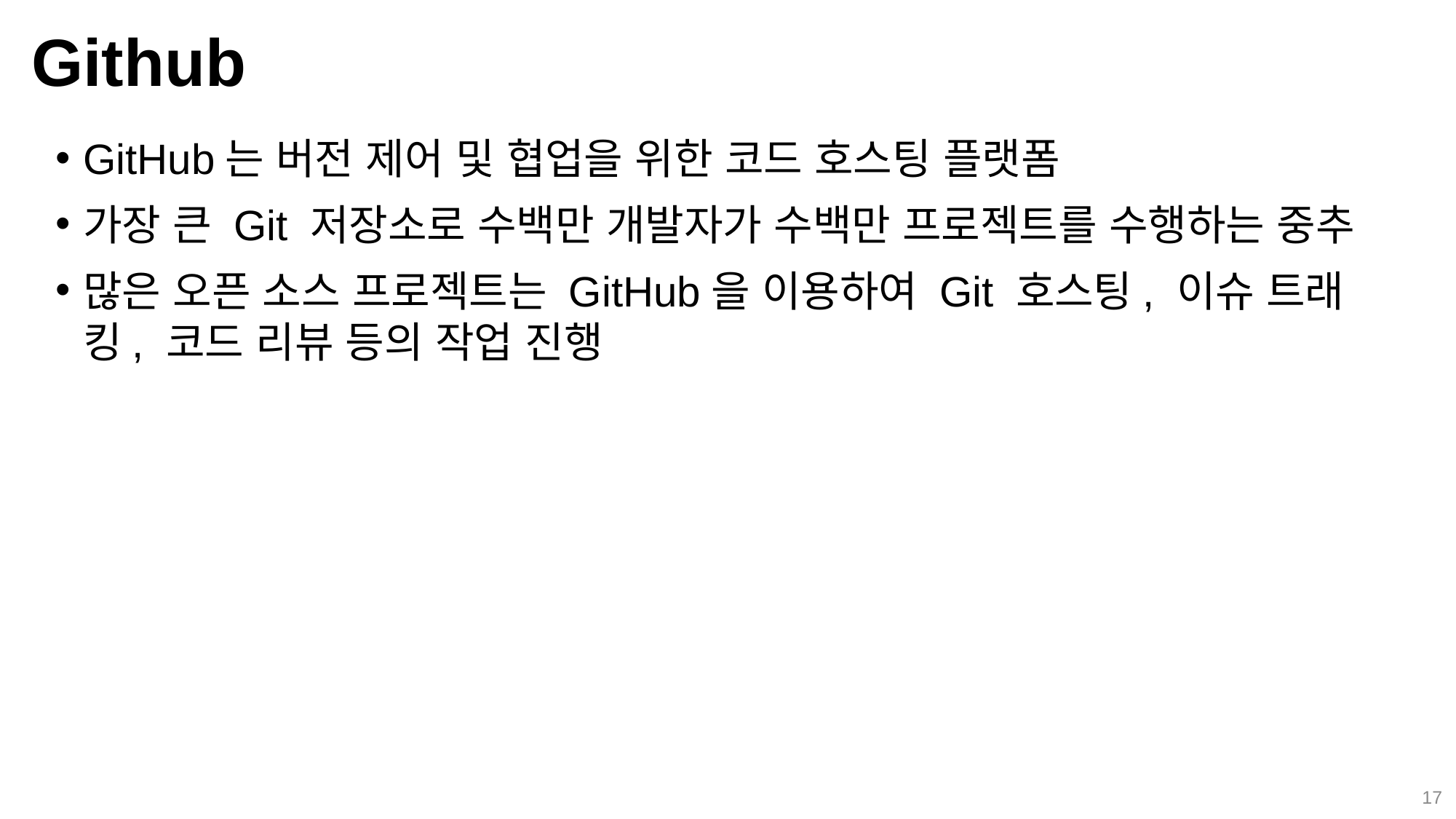

# Github
GitHub는 버전 제어 및 협업을 위한 코드 호스팅 플랫폼
가장 큰 Git 저장소로 수백만 개발자가 수백만 프로젝트를 수행하는 중추
많은 오픈 소스 프로젝트는 GitHub을 이용하여 Git 호스팅, 이슈 트래킹, 코드 리뷰 등의 작업 진행
17